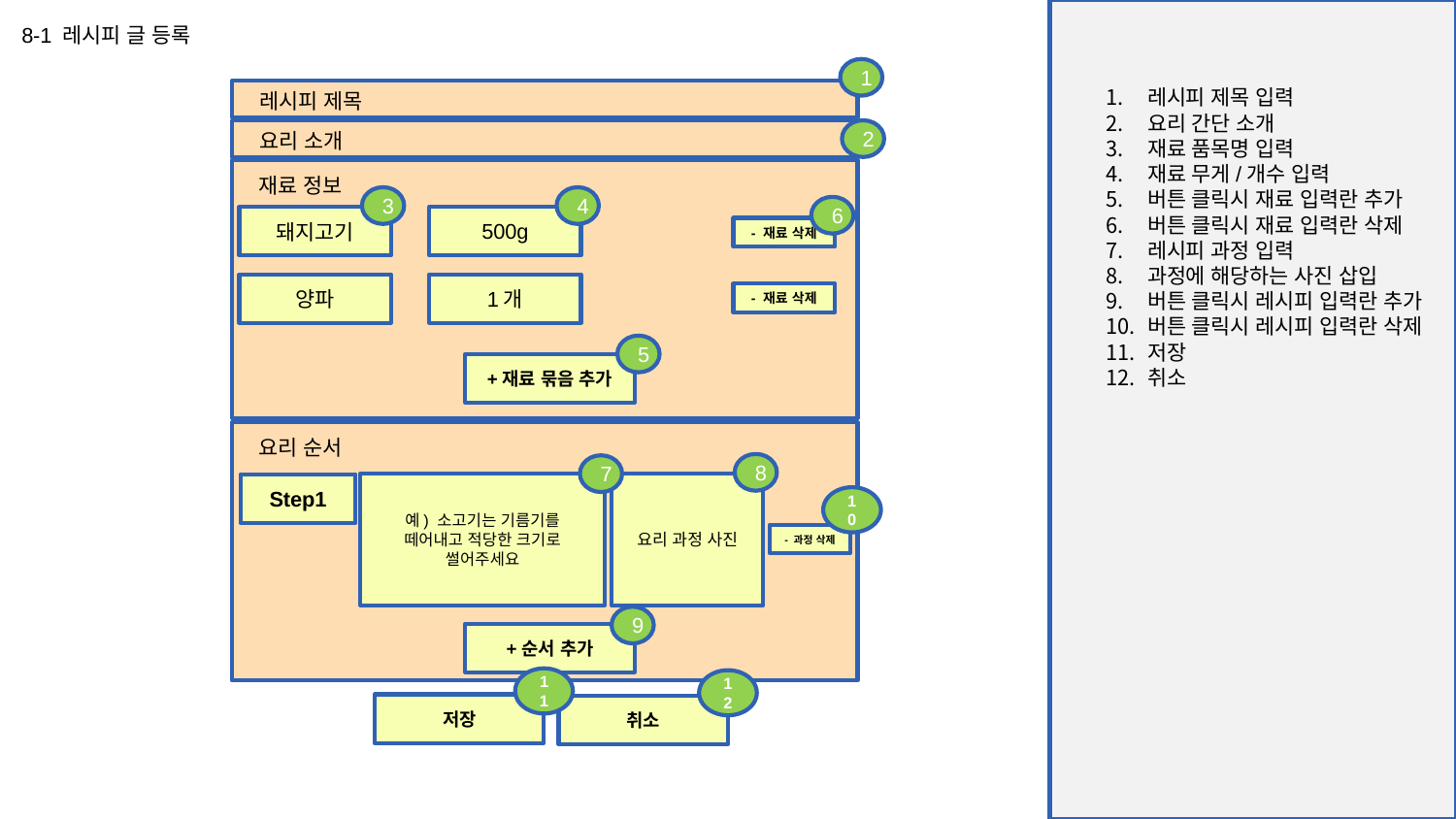

8-1 레시피 글 등록
1
레시피 제목 입력
요리 간단 소개
재료 품목명 입력
재료 무게/개수 입력
버튼 클릭시 재료 입력란 추가
버튼 클릭시 재료 입력란 삭제
레시피 과정 입력
과정에 해당하는 사진 삽입
버튼 클릭시 레시피 입력란 추가
버튼 클릭시 레시피 입력란 삭제
저장
취소

레시피 제목

요리 소개
2

재료 정보
500g
돼지고기
1개
양파
+재료 묶음 추가
3
4
6
- 재료 삭제
- 재료 삭제
5

요리 순서
예) 소고기는 기름기를 떼어내고 적당한 크기로 썰어주세요
요리 과정 사진
Step1
+순서 추가
8
7
10
- 과정 삭제
9
11
12
저장
취소